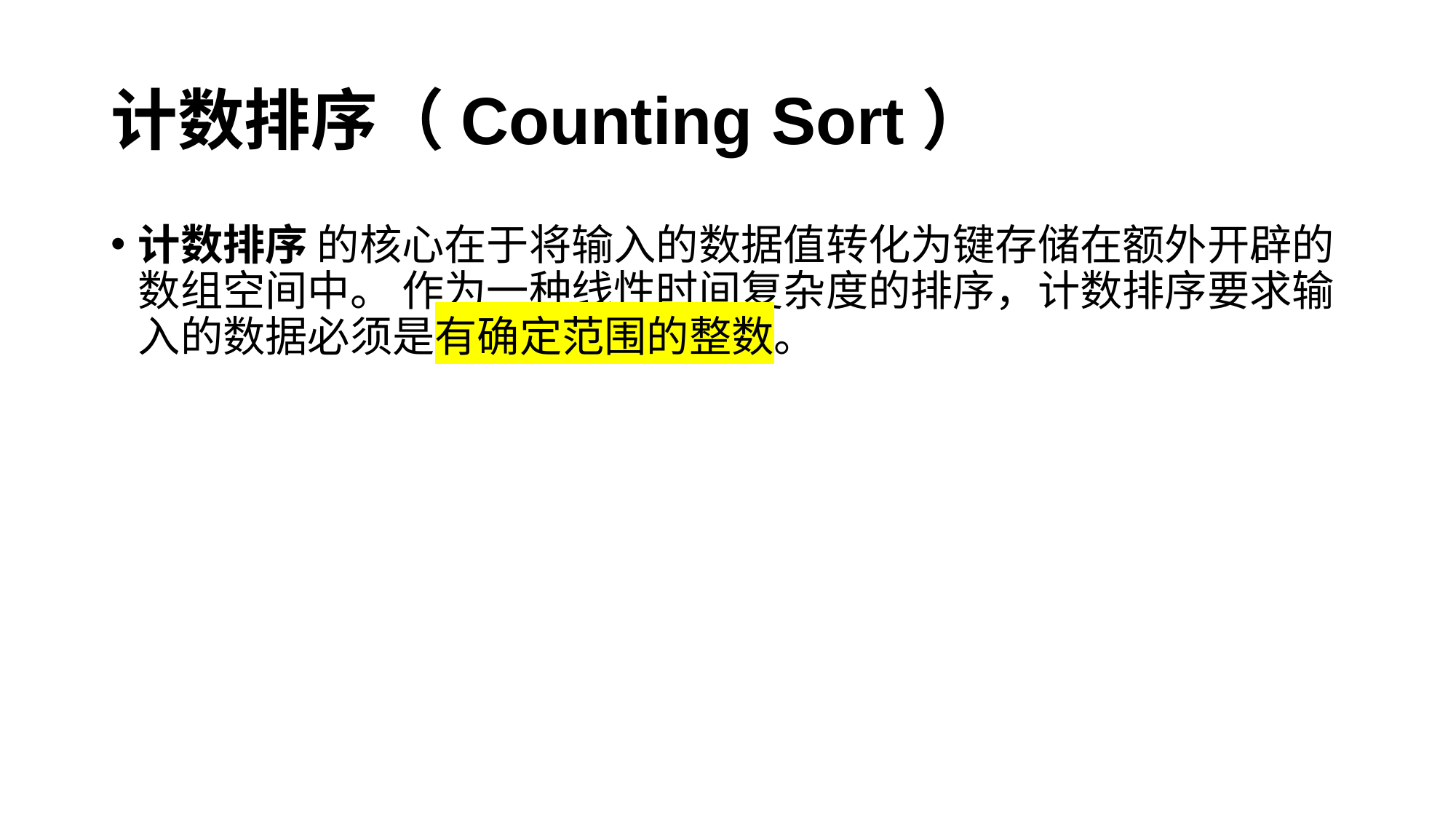

# 计数排序（Counting Sort）
计数排序 的核心在于将输入的数据值转化为键存储在额外开辟的数组空间中。 作为一种线性时间复杂度的排序，计数排序要求输入的数据必须是有确定范围的整数。